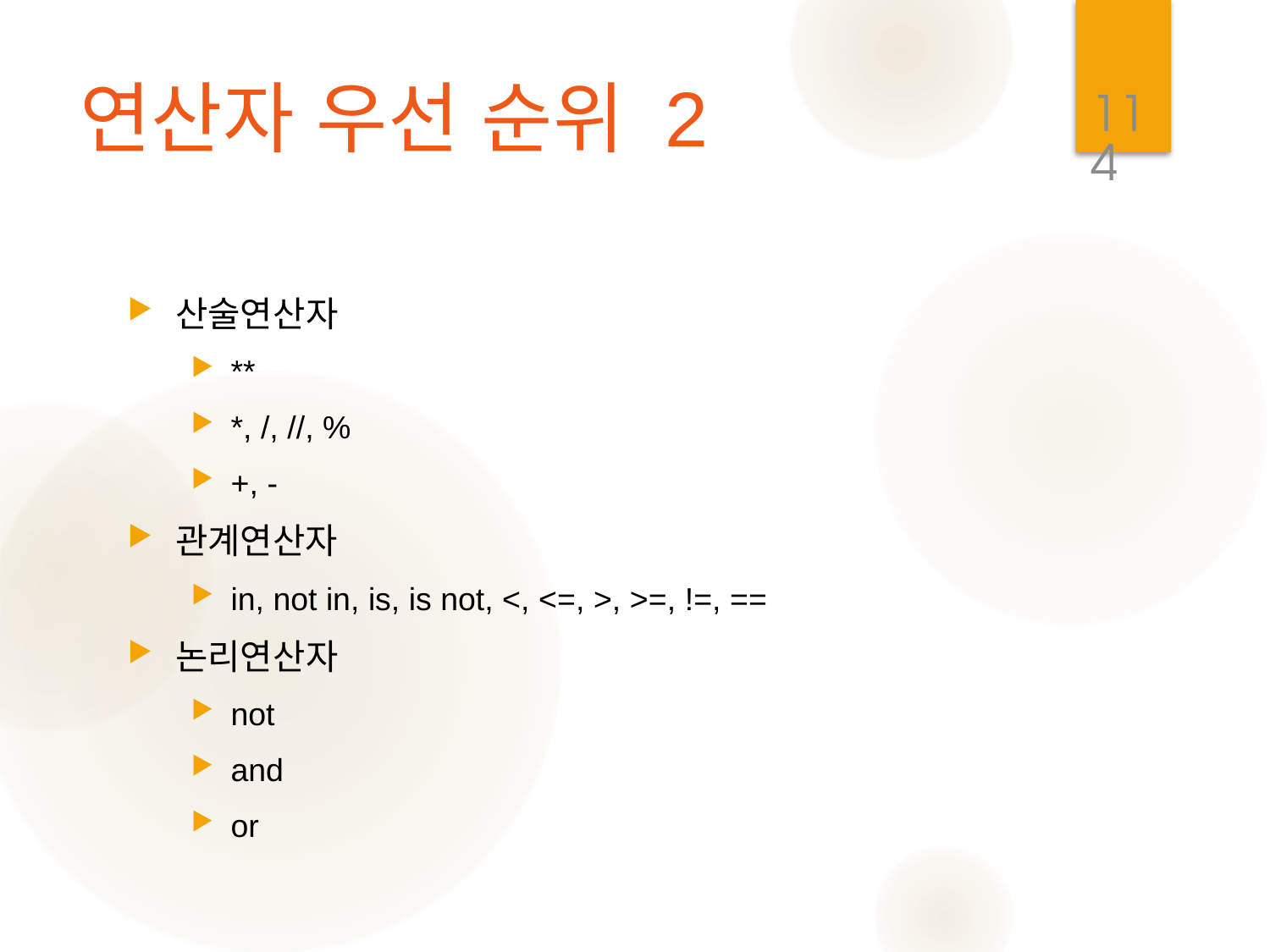

114
# 연산자 우선 순위 2
산술연산자
**
*, /, //, %
+, -
관계연산자
in, not in, is, is not, <, <=, >, >=, !=, ==
논리연산자
not
and
or